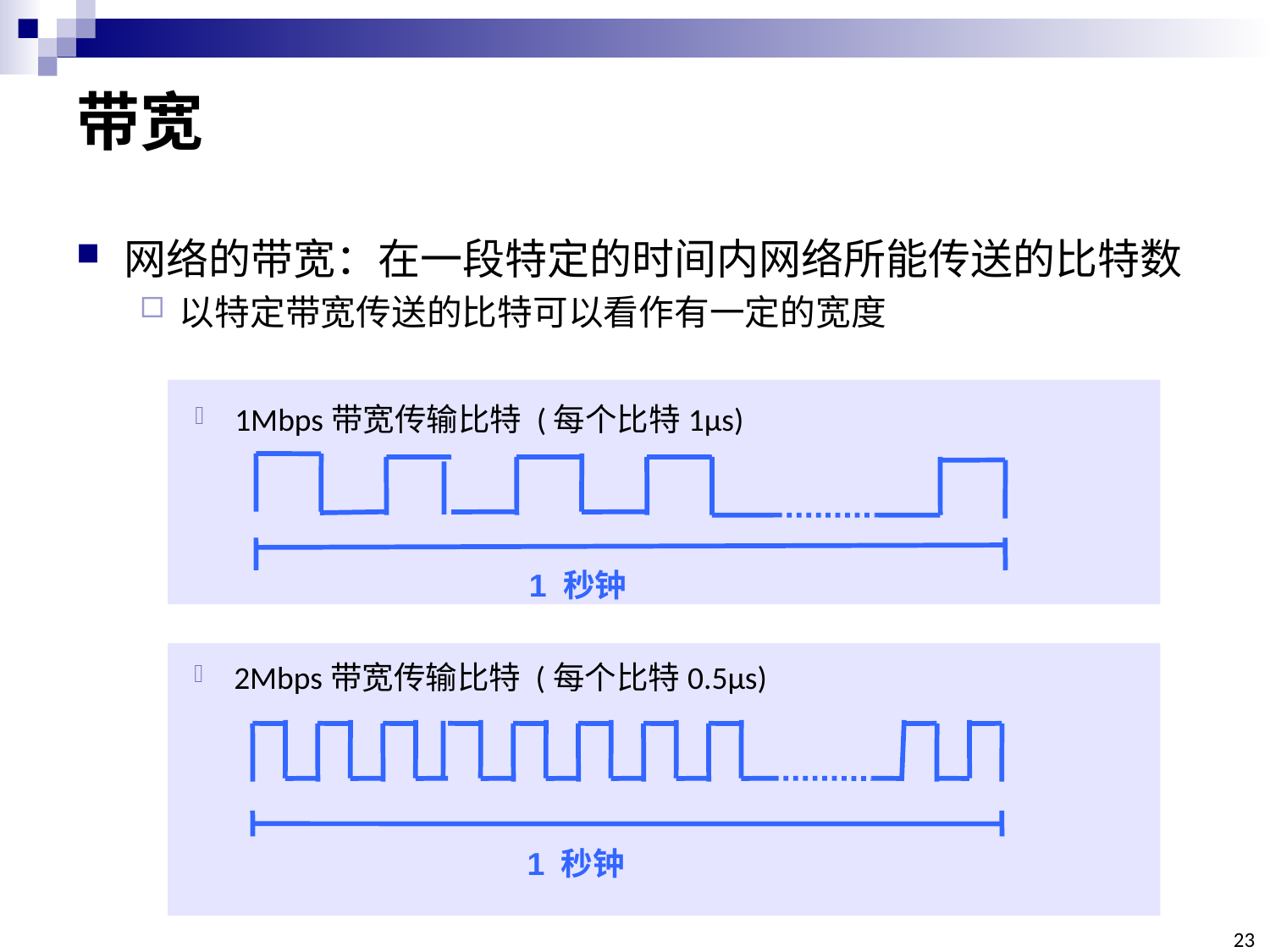

# 带宽
网络的带宽：在一段特定的时间内网络所能传送的比特数
以特定带宽传送的比特可以看作有一定的宽度

1Mbps带宽传输比特 (每个比特1μs)

1 秒钟

2Mbps带宽传输比特 (每个比特0.5μs)

1 秒钟
23